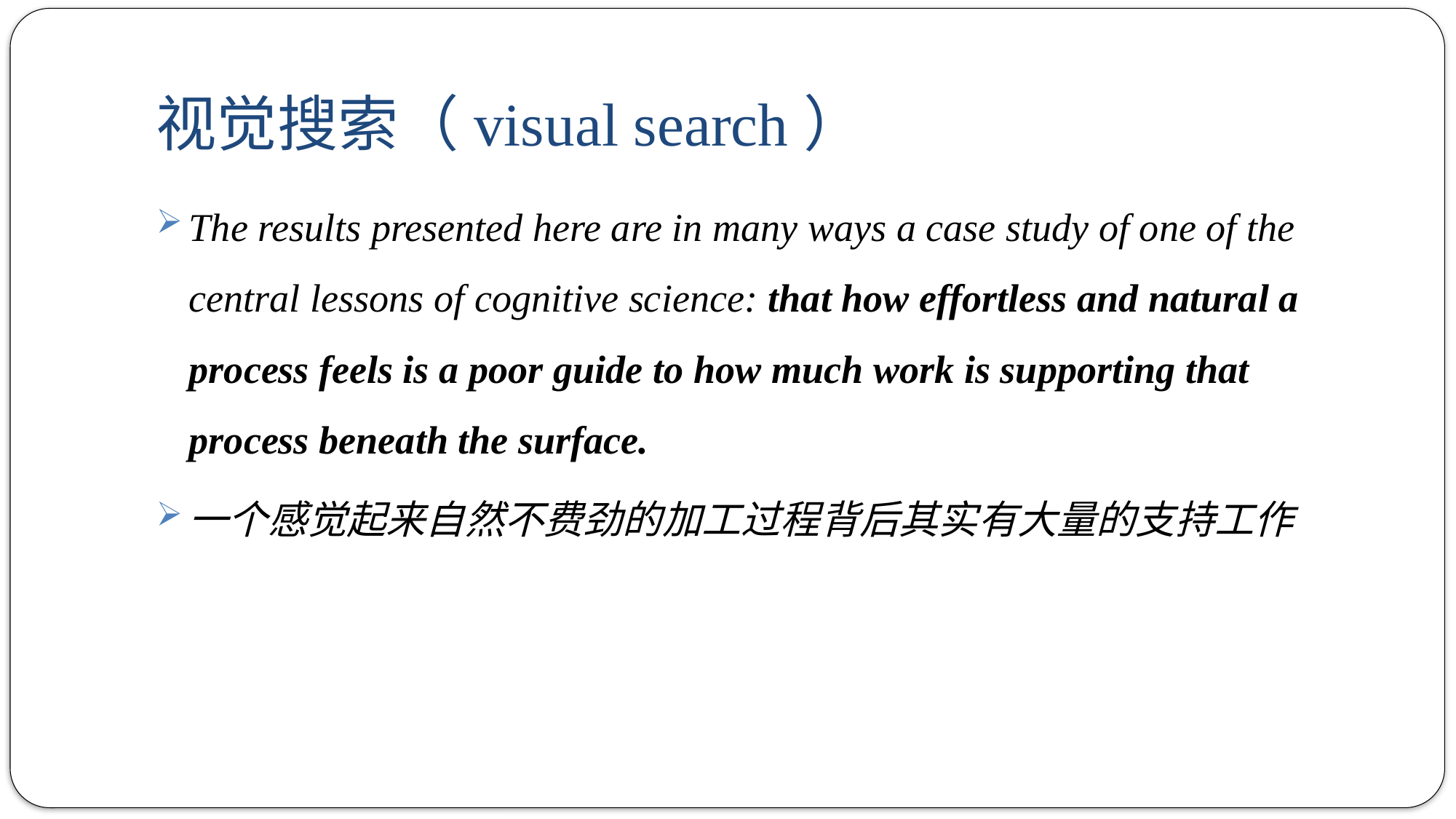

# 视觉搜索（visual search）
The results presented here are in many ways a case study of one of the central lessons of cognitive science: that how effortless and natural a process feels is a poor guide to how much work is supporting that process beneath the surface.
一个感觉起来自然不费劲的加工过程背后其实有大量的支持工作